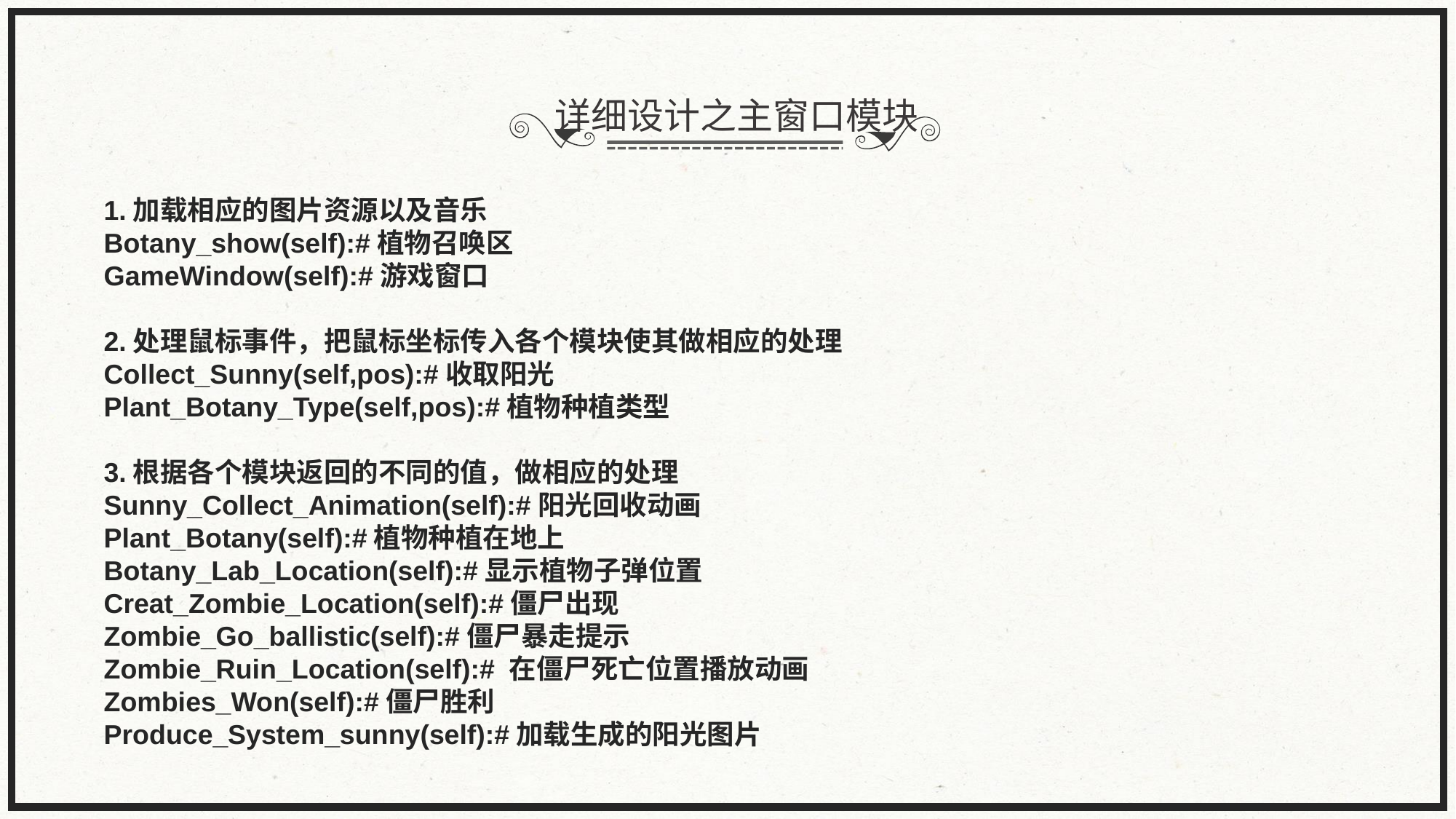

详细设计之主窗口模块

1.加载相应的图片资源以及音乐
Botany_show(self):#植物召唤区
GameWindow(self):#游戏窗口

2.处理鼠标事件，把鼠标坐标传入各个模块使其做相应的处理
Collect_Sunny(self,pos):#收取阳光
Plant_Botany_Type(self,pos):#植物种植类型

3.根据各个模块返回的不同的值，做相应的处理
Sunny_Collect_Animation(self):#阳光回收动画
Plant_Botany(self):#植物种植在地上
Botany_Lab_Location(self):#显示植物子弹位置
Creat_Zombie_Location(self):#僵尸出现
Zombie_Go_ballistic(self):#僵尸暴走提示
Zombie_Ruin_Location(self):# 在僵尸死亡位置播放动画
Zombies_Won(self):#僵尸胜利
Produce_System_sunny(self):#加载生成的阳光图片